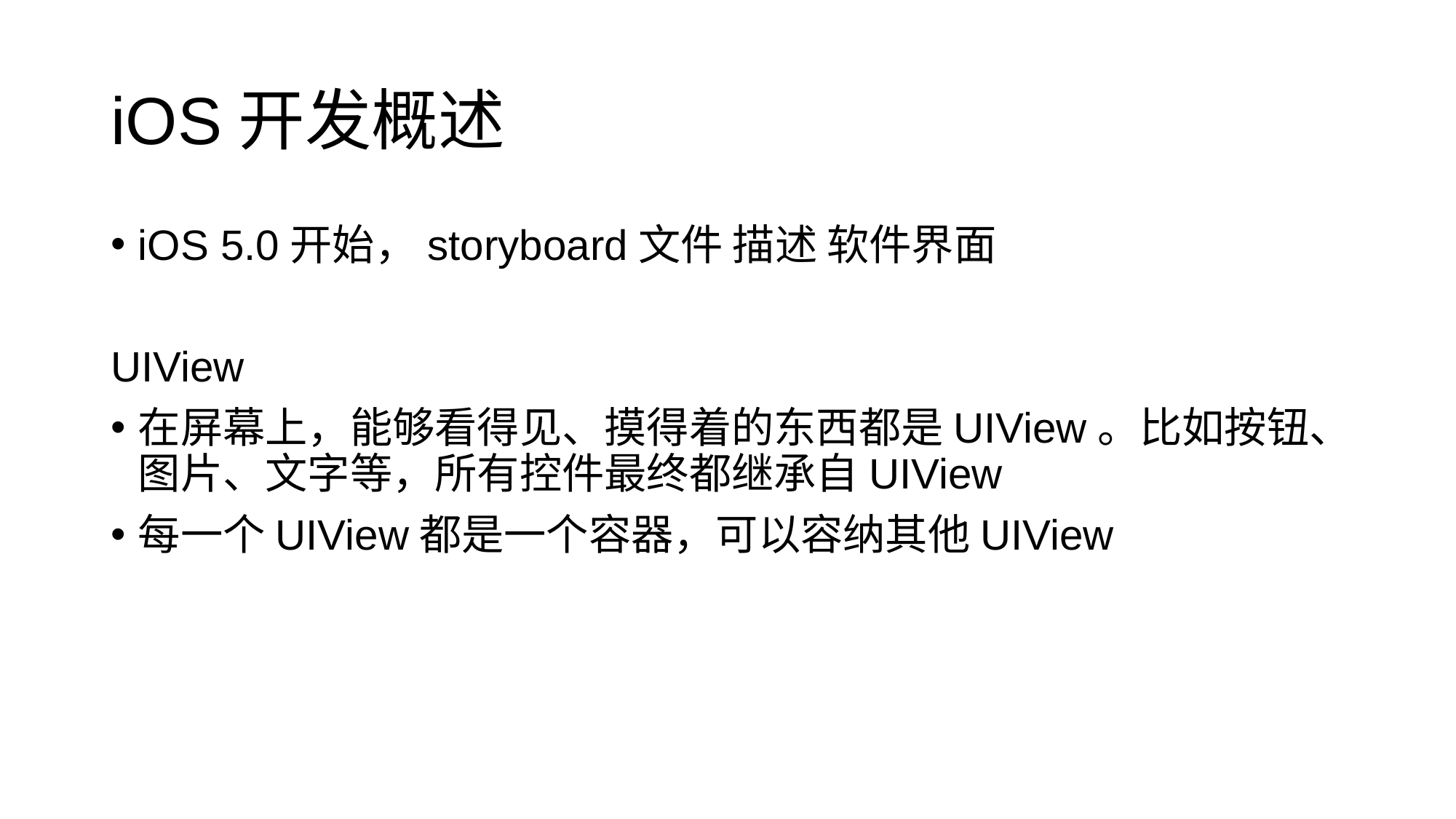

# iOS开发概述
iOS 5.0开始，storyboard文件 描述 软件界面

UIView
在屏幕上，能够看得见、摸得着的东西都是UIView。比如按钮、图片、文字等，所有控件最终都继承自UIView
每一个UIView都是一个容器，可以容纳其他UIView